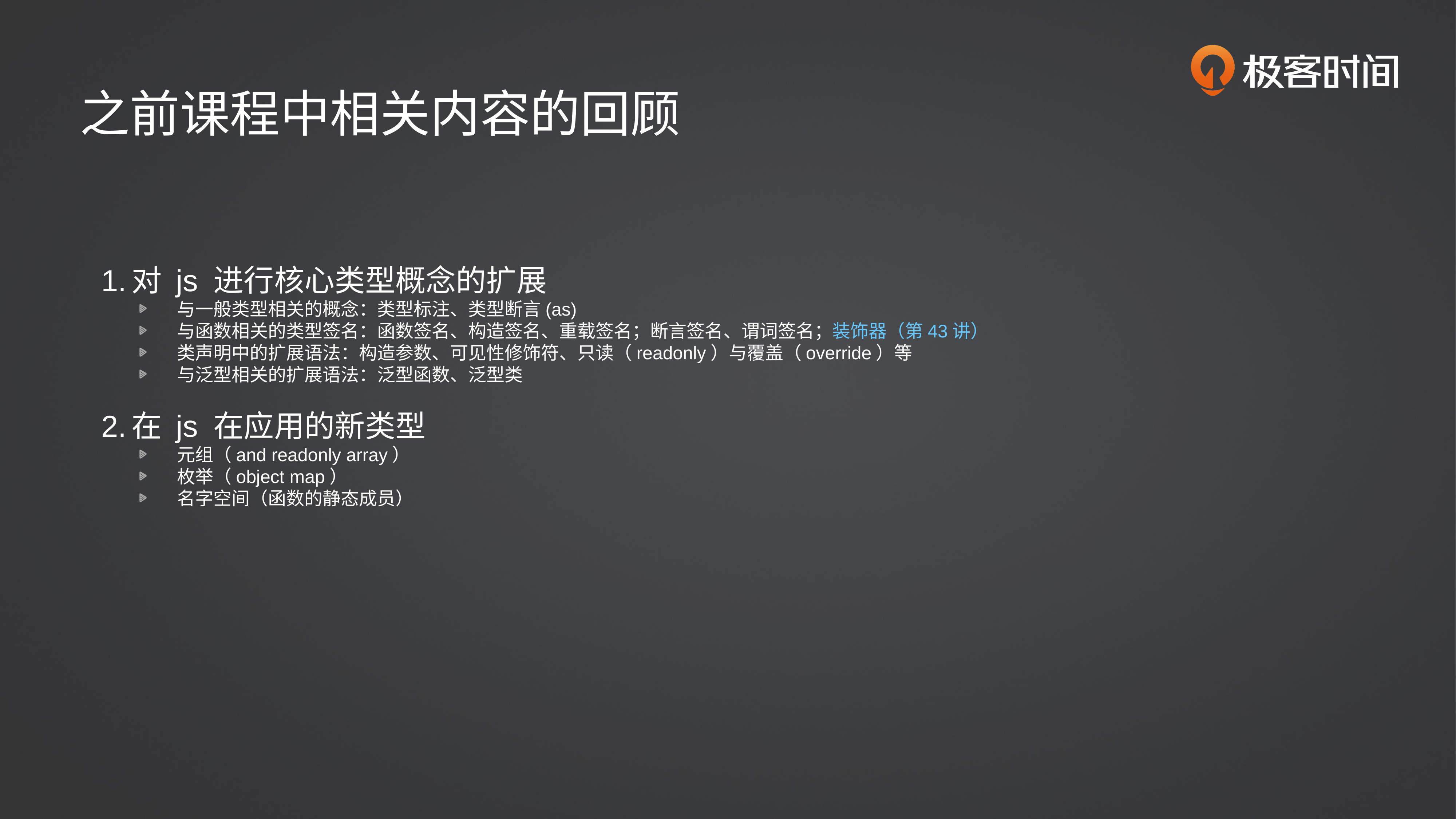

之前课程中相关内容的回顾
对 js 进行核心类型概念的扩展
与一般类型相关的概念：类型标注、类型断言(as)
与函数相关的类型签名：函数签名、构造签名、重载签名；断言签名、谓词签名；装饰器（第43讲）
类声明中的扩展语法：构造参数、可见性修饰符、只读（readonly）与覆盖（override）等
与泛型相关的扩展语法：泛型函数、泛型类

在 js 在应用的新类型
元组（and readonly array）
枚举（object map）
名字空间（函数的静态成员）